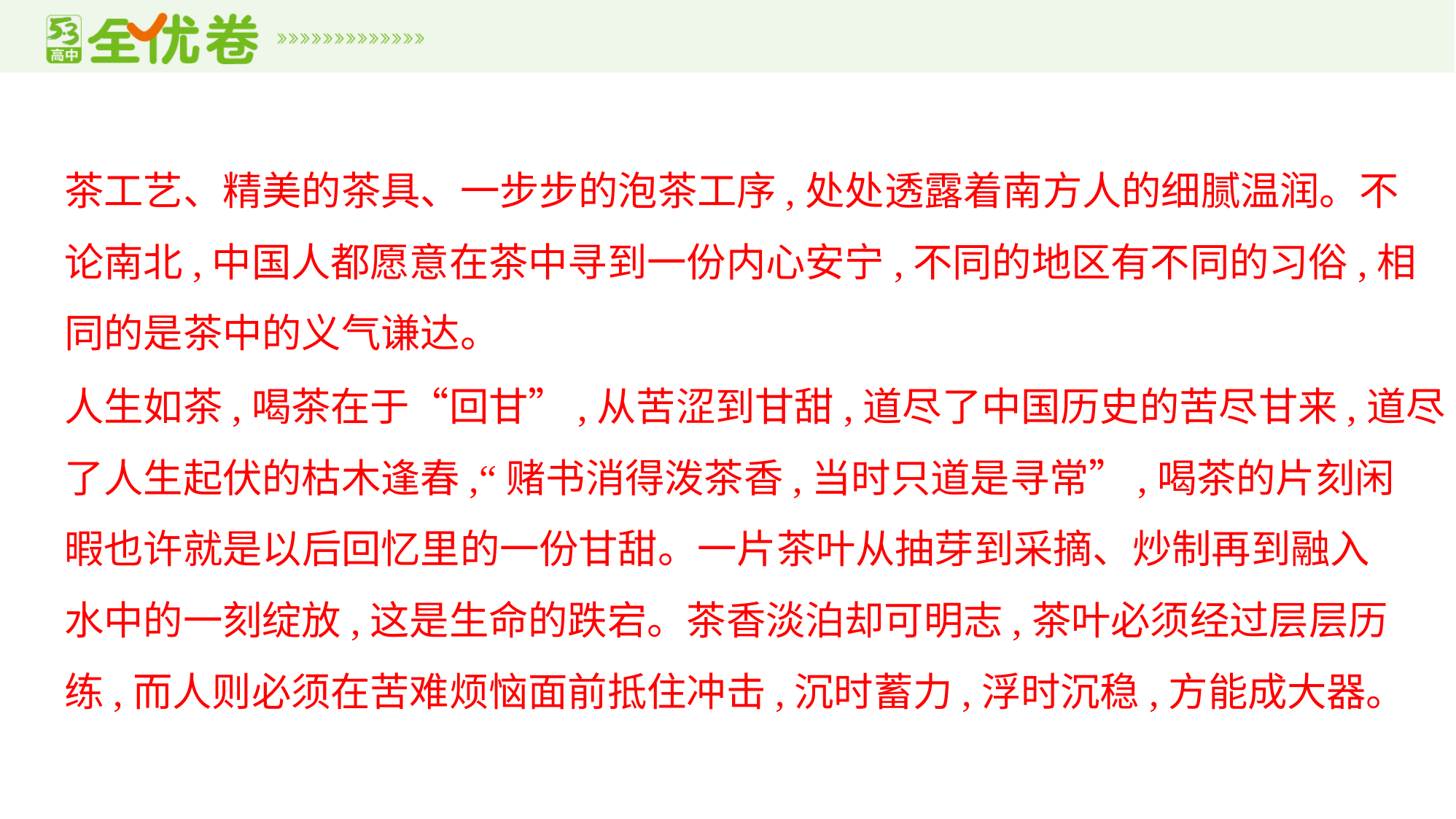

茶工艺、精美的茶具、一步步的泡茶工序,处处透露着南方人的细腻温润。不
论南北,中国人都愿意在茶中寻到一份内心安宁,不同的地区有不同的习俗,相
同的是茶中的义气谦达。
人生如茶,喝茶在于“回甘”,从苦涩到甘甜,道尽了中国历史的苦尽甘来,道尽
了人生起伏的枯木逢春,“赌书消得泼茶香,当时只道是寻常”,喝茶的片刻闲
暇也许就是以后回忆里的一份甘甜。一片茶叶从抽芽到采摘、炒制再到融入
水中的一刻绽放,这是生命的跌宕。茶香淡泊却可明志,茶叶必须经过层层历
练,而人则必须在苦难烦恼面前抵住冲击,沉时蓄力,浮时沉稳,方能成大器。